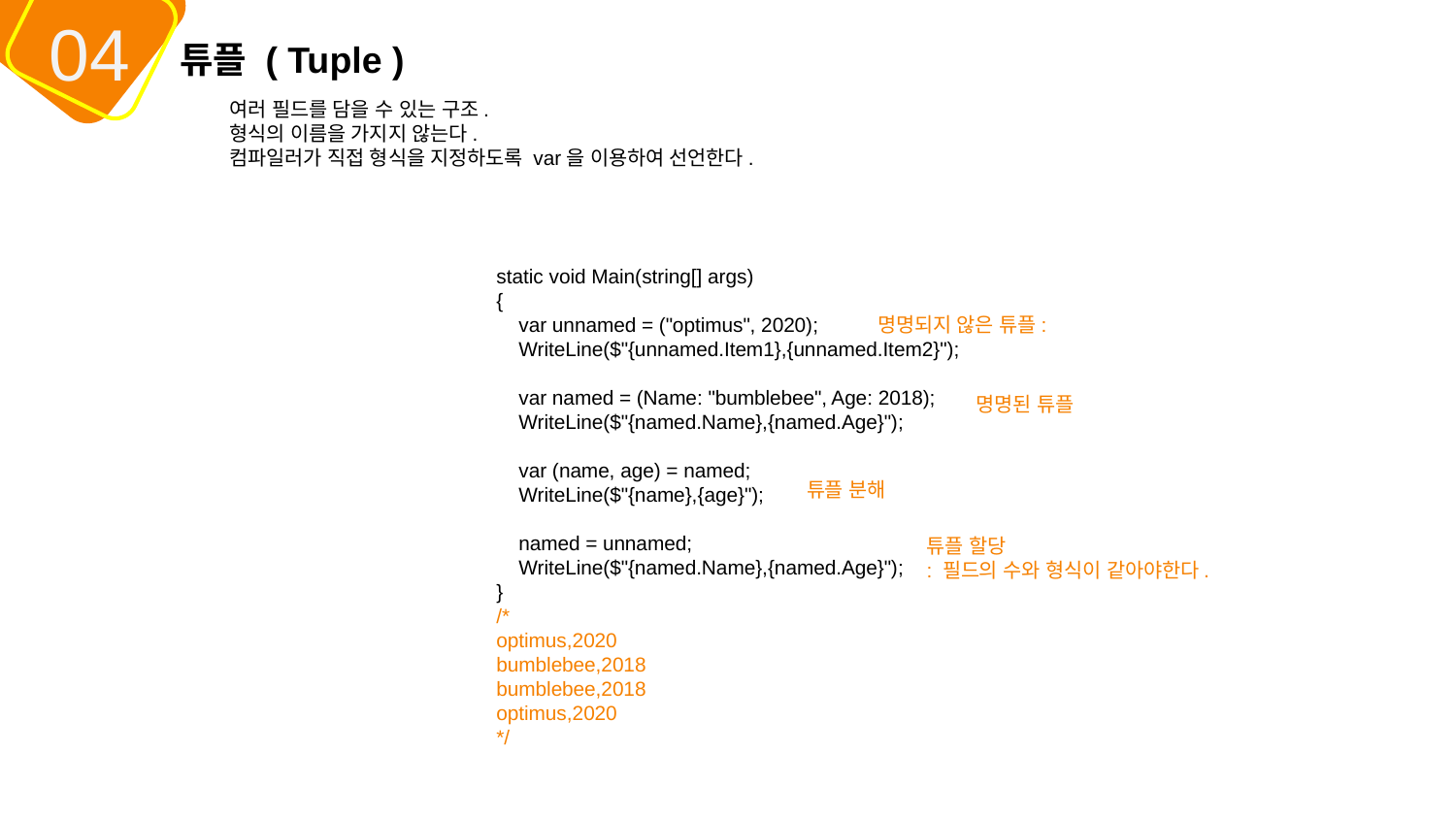

04
튜플 ( Tuple )
여러 필드를 담을 수 있는 구조.
형식의 이름을 가지지 않는다.
컴파일러가 직접 형식을 지정하도록 var을 이용하여 선언한다.
static void Main(string[] args)
{
    var unnamed = ("optimus", 2020);
    WriteLine($"{unnamed.Item1},{unnamed.Item2}");

    var named = (Name: "bumblebee", Age: 2018);
    WriteLine($"{named.Name},{named.Age}");

    var (name, age) = named;
    WriteLine($"{name},{age}");

    named = unnamed;
    WriteLine($"{named.Name},{named.Age}");
}
/*
optimus,2020
bumblebee,2018
bumblebee,2018
optimus,2020
*/
명명되지 않은 튜플:
명명된 튜플
튜플 분해
튜플 할당
: 필드의 수와 형식이 같아야한다.